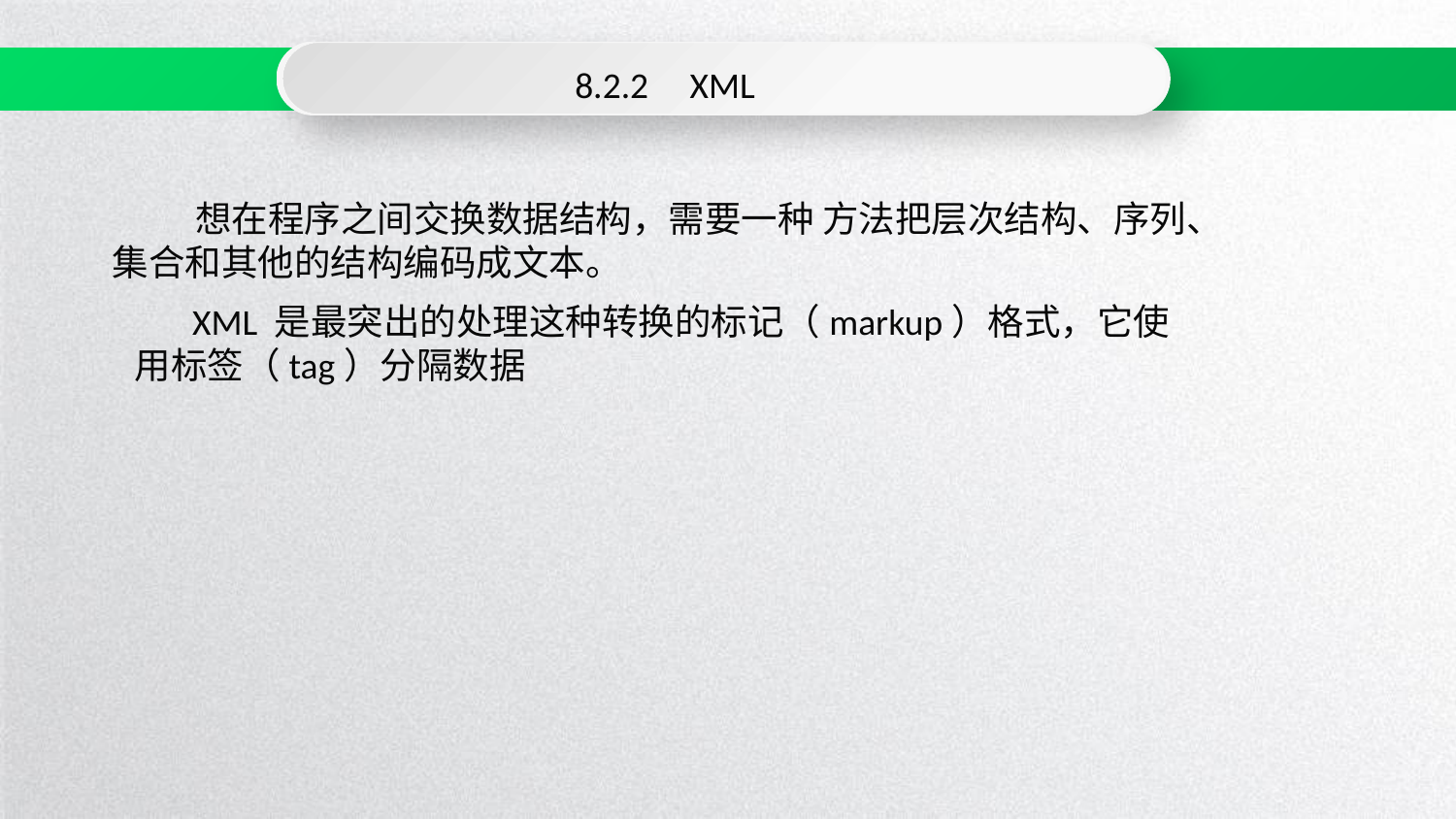

8.2.2     XML
         想在程序之间交换数据结构，需要一种 方法把层次结构、序列、集合和其他的结构编码成文本。
       XML 是最突出的处理这种转换的标记（markup）格式，它使用标签（tag）分隔数据